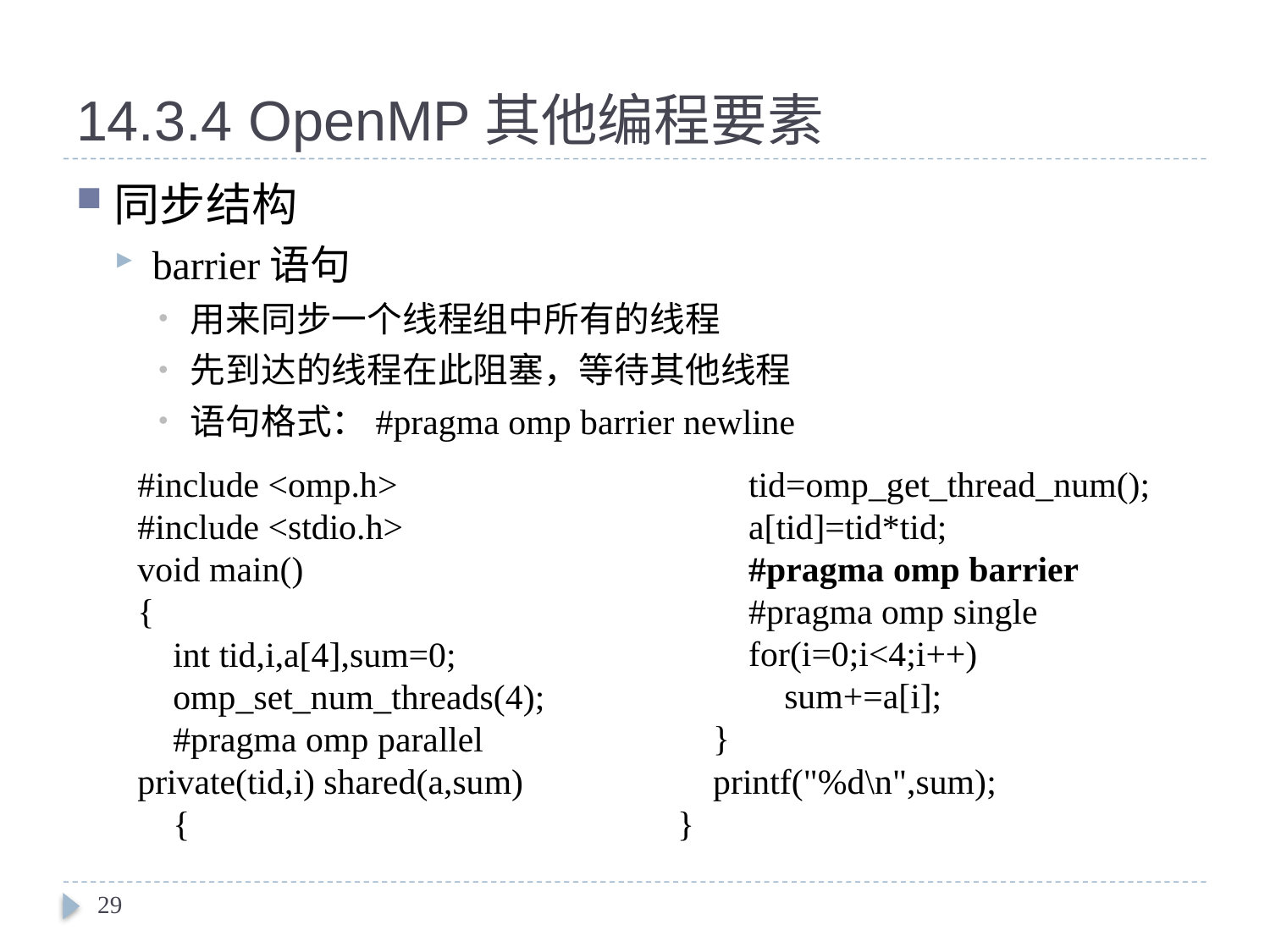

# 14.3.4 OpenMP其他编程要素
同步结构
barrier语句
用来同步一个线程组中所有的线程
先到达的线程在此阻塞，等待其他线程
语句格式：#pragma omp barrier newline
#include <omp.h>
#include <stdio.h>
void main()
{
    int tid,i,a[4],sum=0;
    omp_set_num_threads(4);
    #pragma omp parallel private(tid,i) shared(a,sum)
    {
        tid=omp_get_thread_num();
        a[tid]=tid*tid;
        #pragma omp barrier
        #pragma omp single
        for(i=0;i<4;i++)
            sum+=a[i];
    }
    printf("%d\n",sum);
}

29